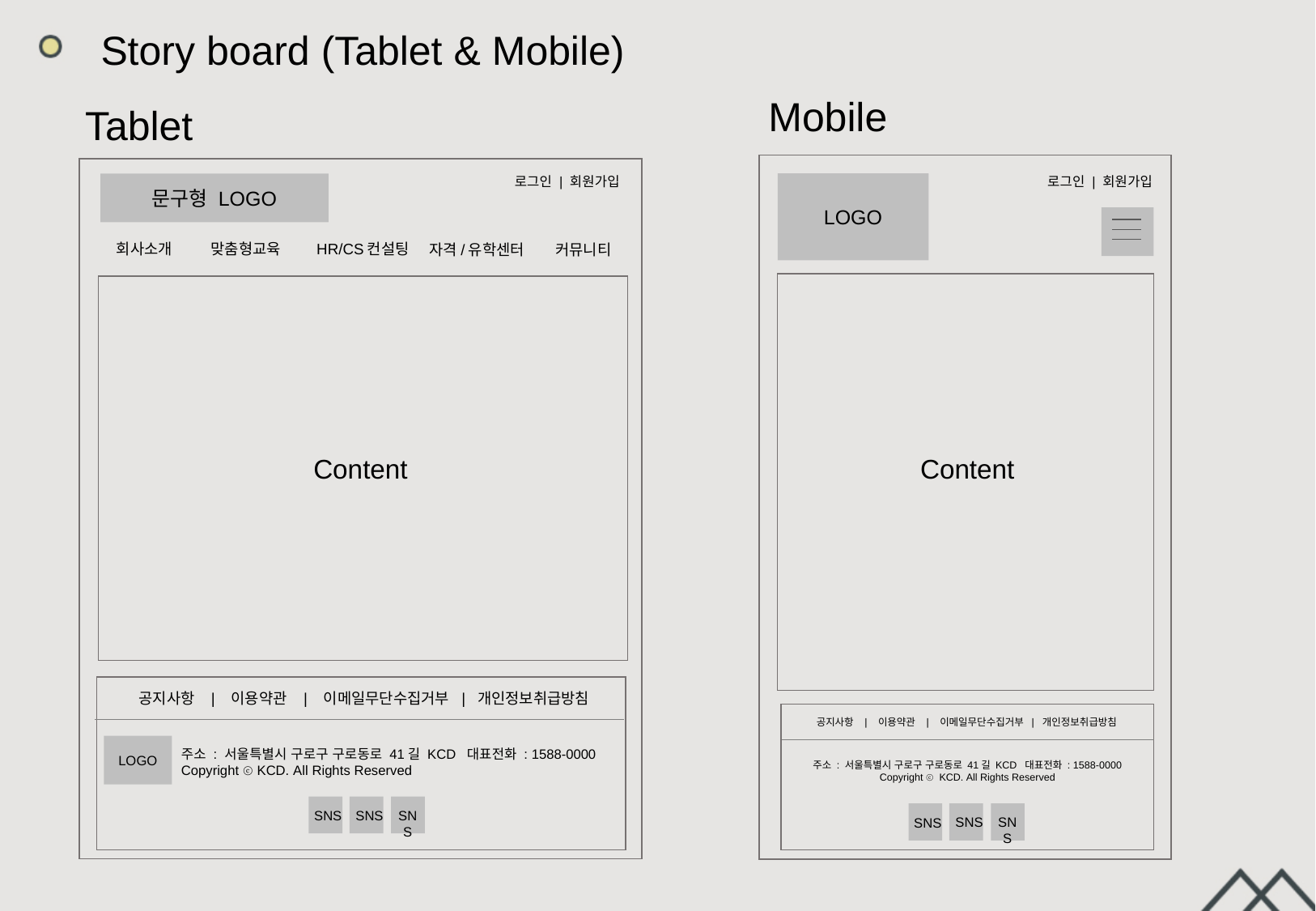

Story board (Tablet & Mobile)
Mobile

Tablet

로그인 | 회원가입
로그인 | 회원가입
문구형 LOGO
LOGO

회사소개
맞춤형교육
HR/CS컨설팅
자격/유학센터
커뮤니티

Content
Content

공지사항   |   이용약관   |   이메일무단수집거부  |  개인정보취급방침

공지사항   |   이용약관   |   이메일무단수집거부  |  개인정보취급방침
LOGO
주소 : 서울특별시 구로구 구로동로 41길 KCD  대표전화 : 1588-0000
Copyright ⓒ KCD. All Rights Reserved
주소 : 서울특별시 구로구 구로동로 41길 KCD  대표전화 : 1588-0000
Copyright ⓒ  KCD. All Rights Reserved

SNS
SNS
SNS

SNS
SNS
SNS